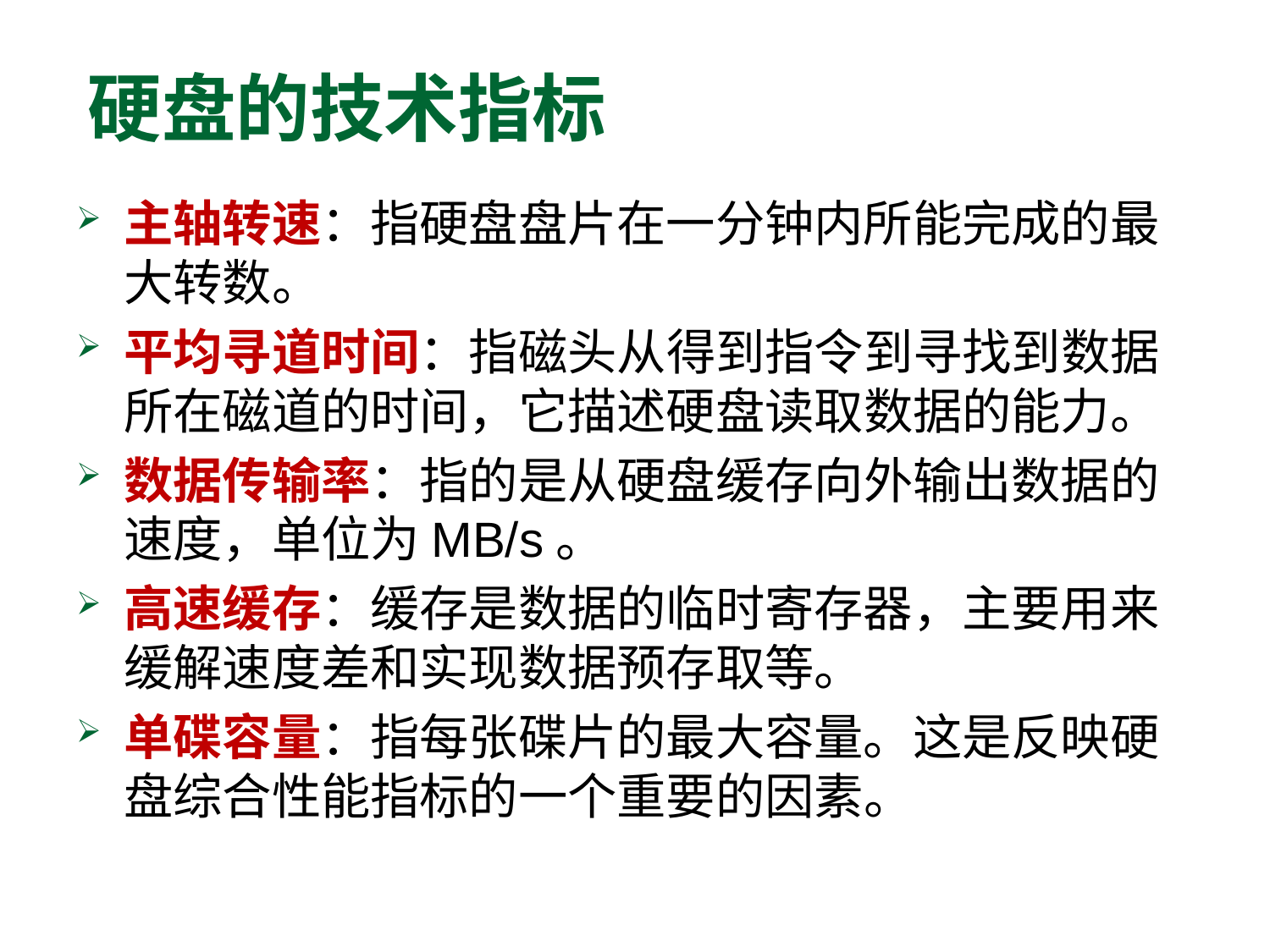

# 硬盘的技术指标
主轴转速：指硬盘盘片在一分钟内所能完成的最大转数。
平均寻道时间：指磁头从得到指令到寻找到数据所在磁道的时间，它描述硬盘读取数据的能力。
数据传输率：指的是从硬盘缓存向外输出数据的速度，单位为MB/s。
高速缓存：缓存是数据的临时寄存器，主要用来缓解速度差和实现数据预存取等。
单碟容量：指每张碟片的最大容量。这是反映硬盘综合性能指标的一个重要的因素。
4